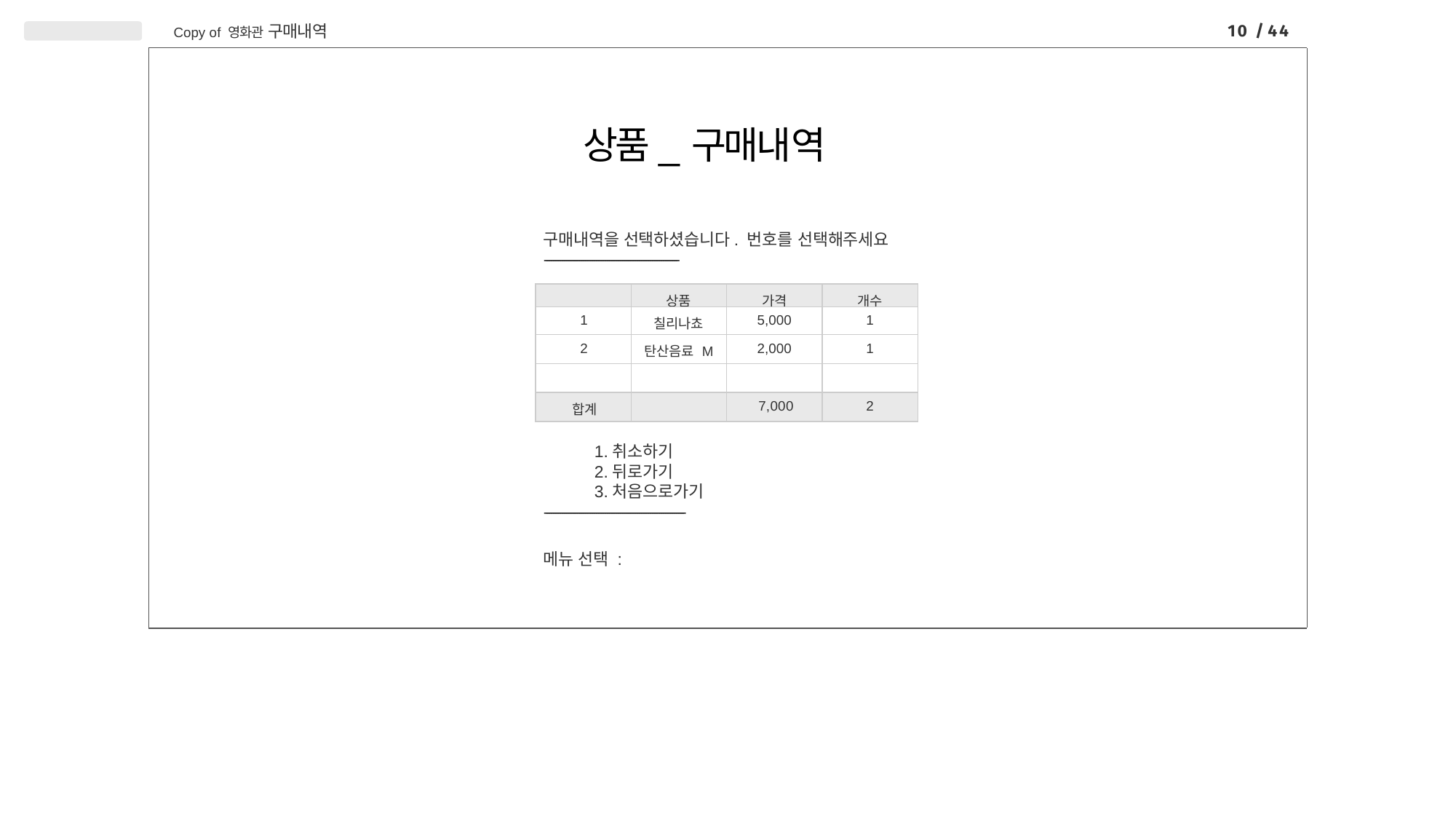

10 / 44
Copy of 영화관 구매내역

# 상품_구매내역
구매내역을 선택하셨습니다. 번호를 선택해주세요
--------------------------------------------------------------
|  | 상품 | 가격 | 개수 |
| --- | --- | --- | --- |
| 1 | 칠리나쵸 | 5,000 | 1 |
| 2 | 탄산음료 M | 2,000 | 1 |
|  |  |  |  |
| 합계 |  | 7,000 | 2 |
취소하기
뒤로가기
처음으로가기
-----------------------------------------------------------------

메뉴 선택 :